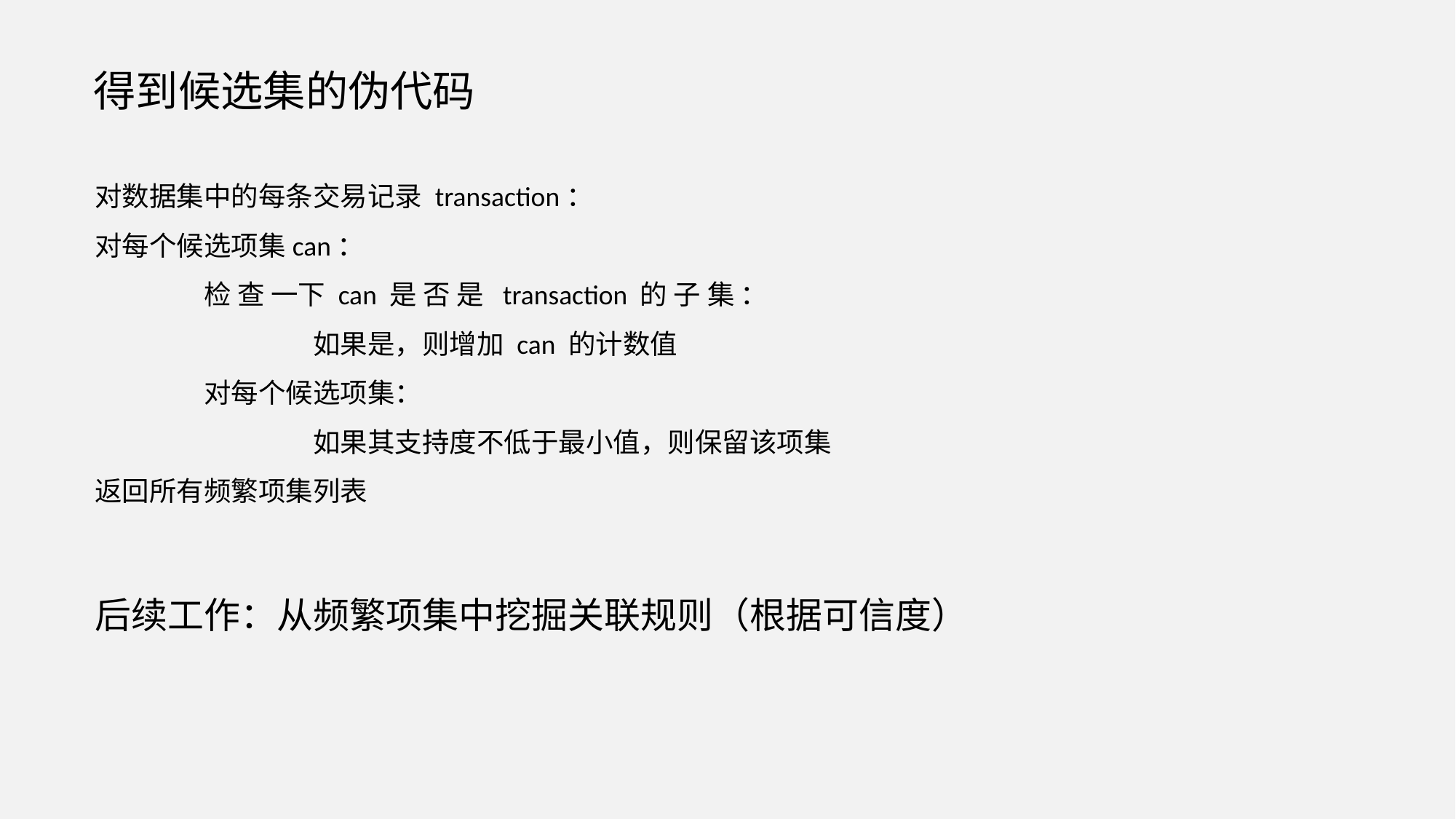

得到候选集的伪代码
对数据集中的每条交易记录 transaction：
对每个候选项集can：
	检 查 一下 can 是 否 是  transaction 的 子 集 ：
		如果是，则增加 can 的计数值
	对每个候选项集：
		如果其支持度不低于最小值，则保留该项集
返回所有频繁项集列表
后续工作：从频繁项集中挖掘关联规则（根据可信度）